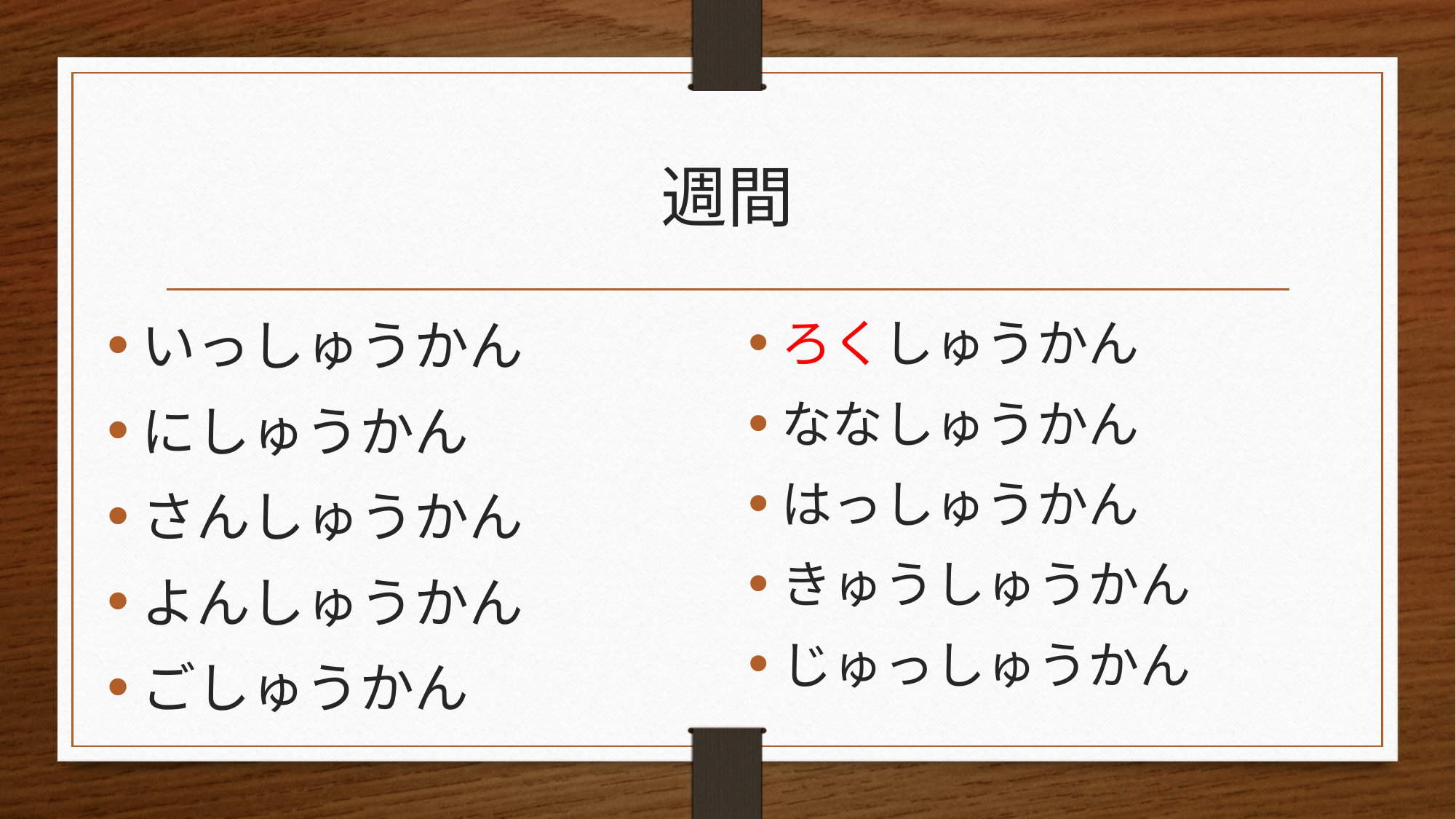

# 週間
いっしゅうかん
にしゅうかん
さんしゅうかん
よんしゅうかん
ごしゅうかん
ろくしゅうかん
ななしゅうかん
はっしゅうかん
きゅうしゅうかん
じゅっしゅうかん